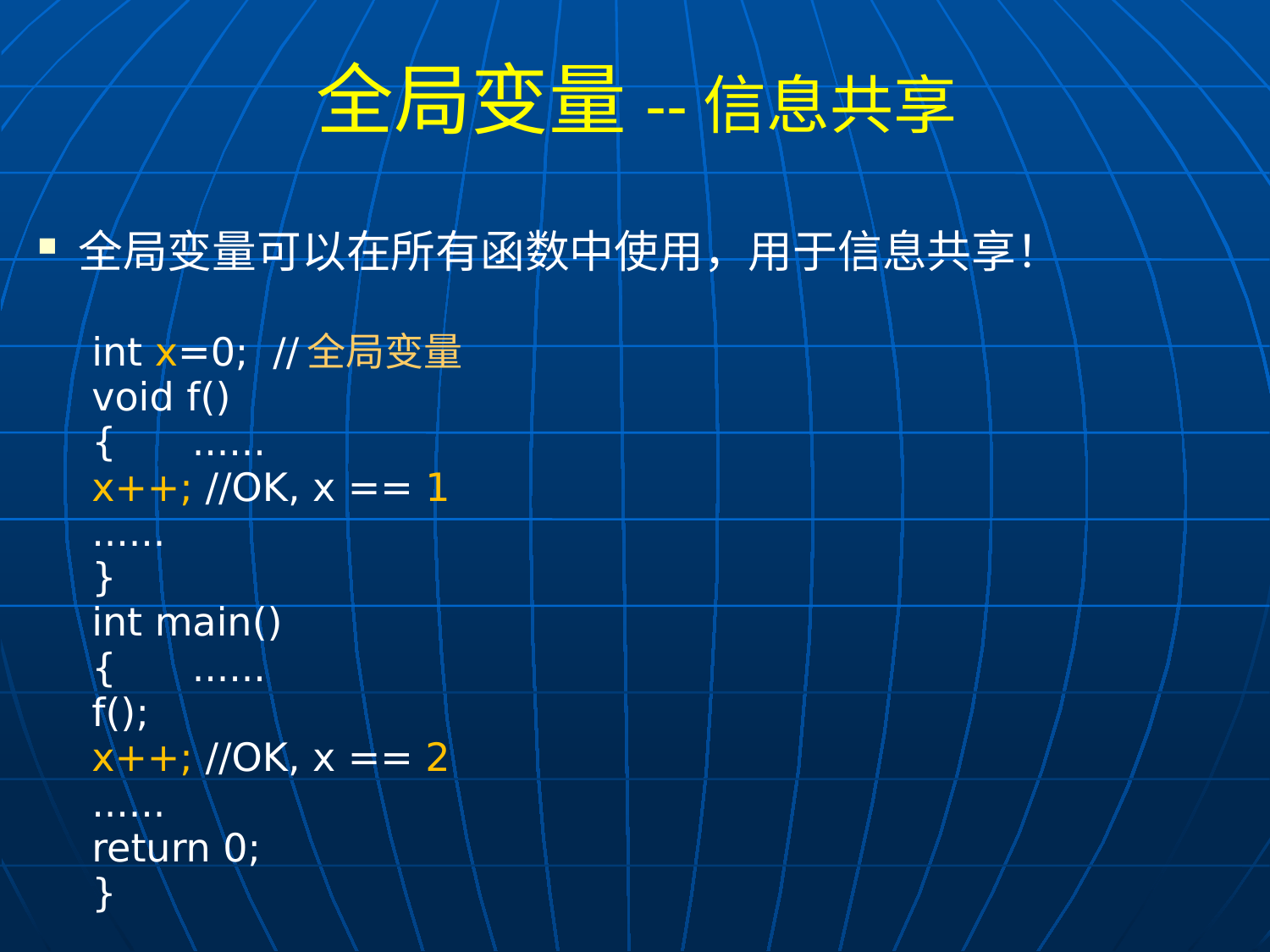

# 全局变量--信息共享
全局变量可以在所有函数中使用，用于信息共享！

int x=0;  //全局变量
void f()
{	......
	x++; //OK, x == 1
	......
}
int main()
{	......
	f();
	x++; //OK, x == 2
	......
	return 0;
}